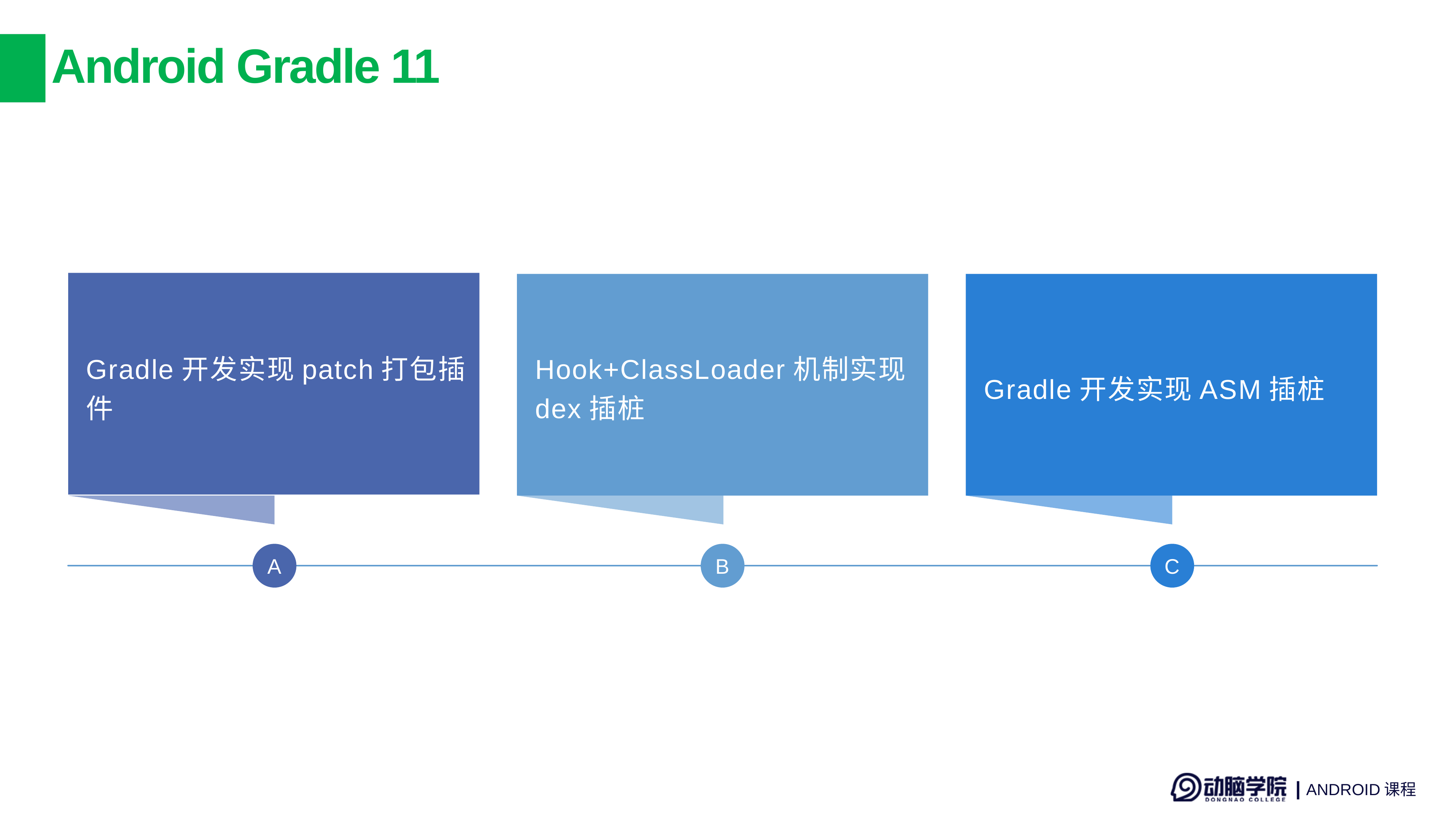

# Android Gradle 11

Gradle开发实现patch打包插件
Hook+ClassLoader机制实现dex插桩
Gradle开发实现ASM插桩

A
B
C